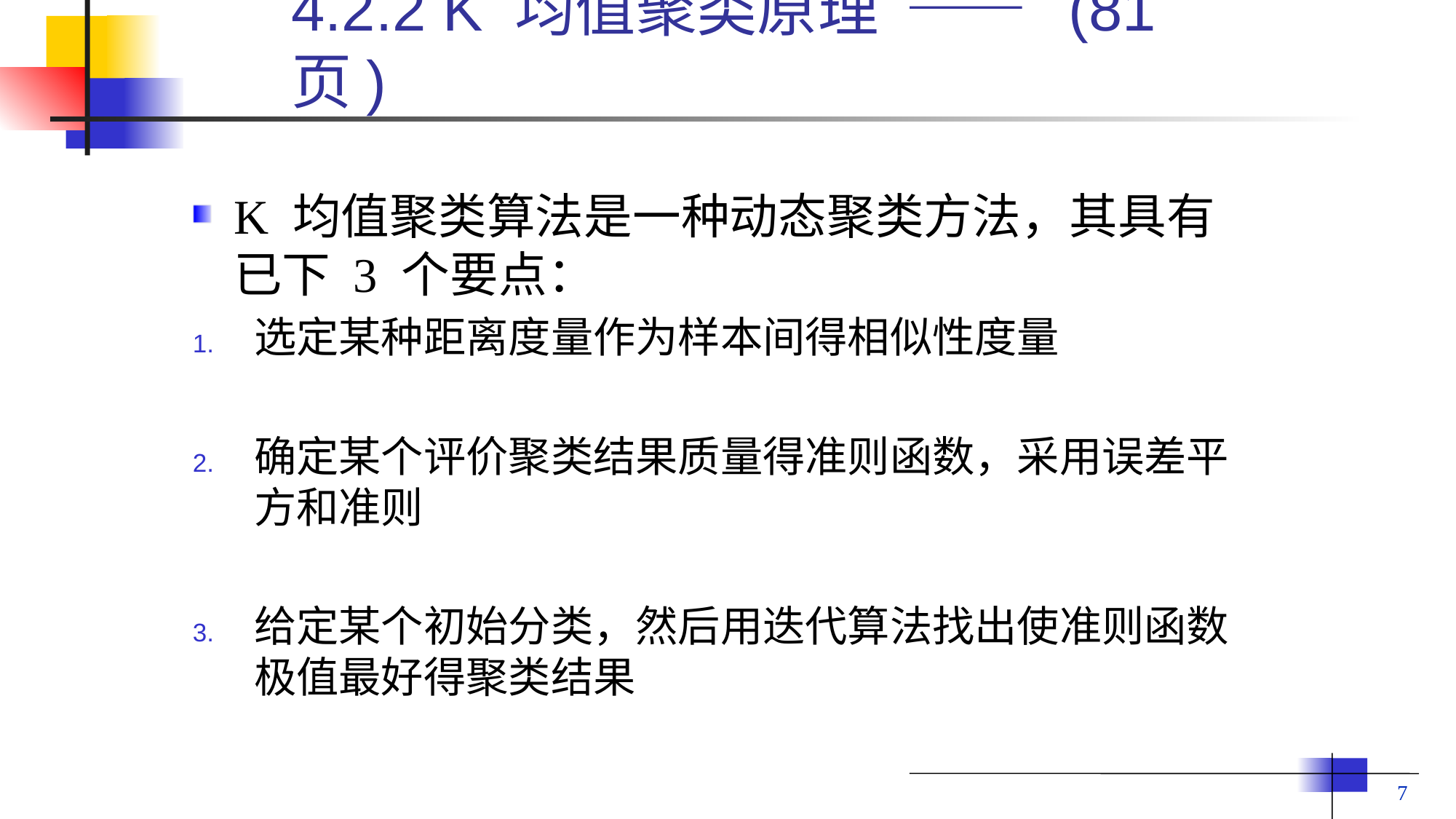

# 4.2.2 K 均值聚类原理  ——  (81页)
K 均值聚类算法是一种动态聚类方法，其具有已下 3 个要点：
选定某种距离度量作为样本间得相似性度量

确定某个评价聚类结果质量得准则函数，采用误差平方和准则

给定某个初始分类，然后用迭代算法找出使准则函数极值最好得聚类结果
7